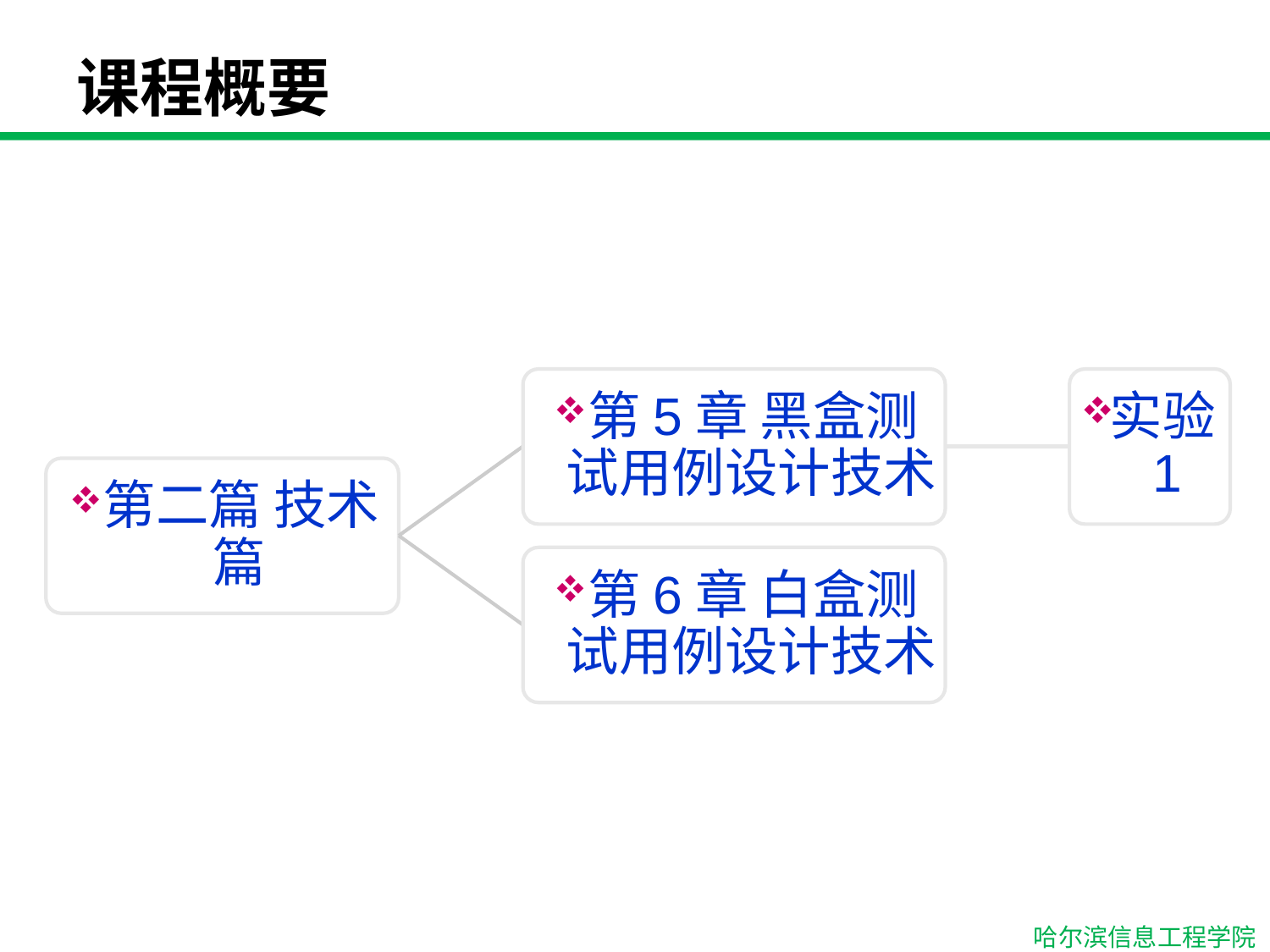

# 课程概要
第二篇 技术篇

第5章 黑盒测试用例设计技术

实验1

第6章 白盒测试用例设计技术